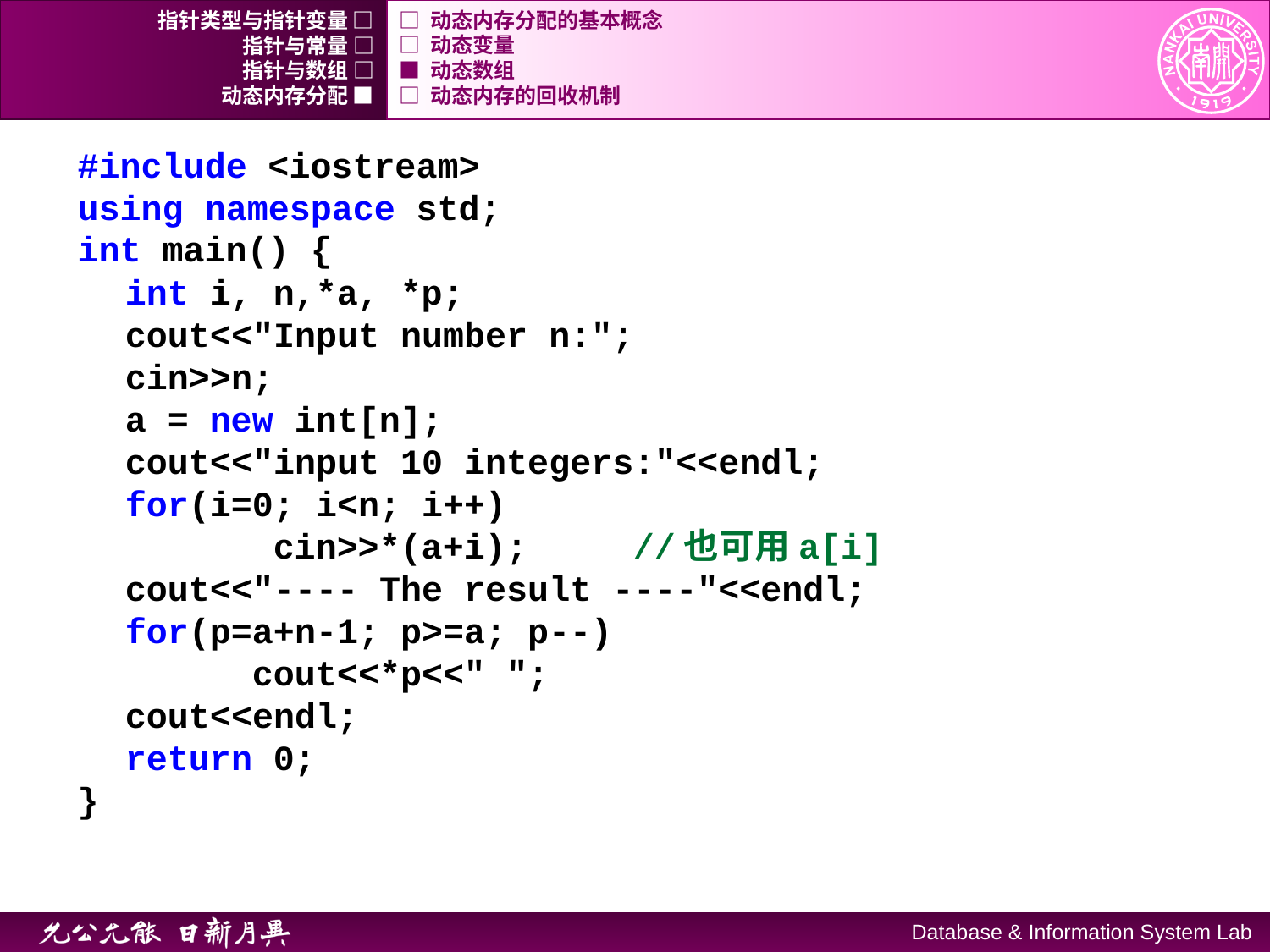

指针类型与指针变量 □
□ 动态内存分配的基本概念
指针与常量 □
□ 动态变量
指针与数组 □
■ 动态数组
动态内存分配 ■
□ 动态内存的回收机制
#include <iostream>
using namespace std;
int main() {
	int i, n,*a, *p;
	cout<<"Input number n:";
	cin>>n;
	a = new int[n];
	cout<<"input 10 integers:"<<endl;
	for(i=0; i<n; i++)
	  	 cin>>*(a+i); 	//也可用a[i]
	cout<<"---- The result ----"<<endl;
	for(p=a+n-1; p>=a; p--)
		cout<<*p<<" ";
	cout<<endl;
	return 0;
}